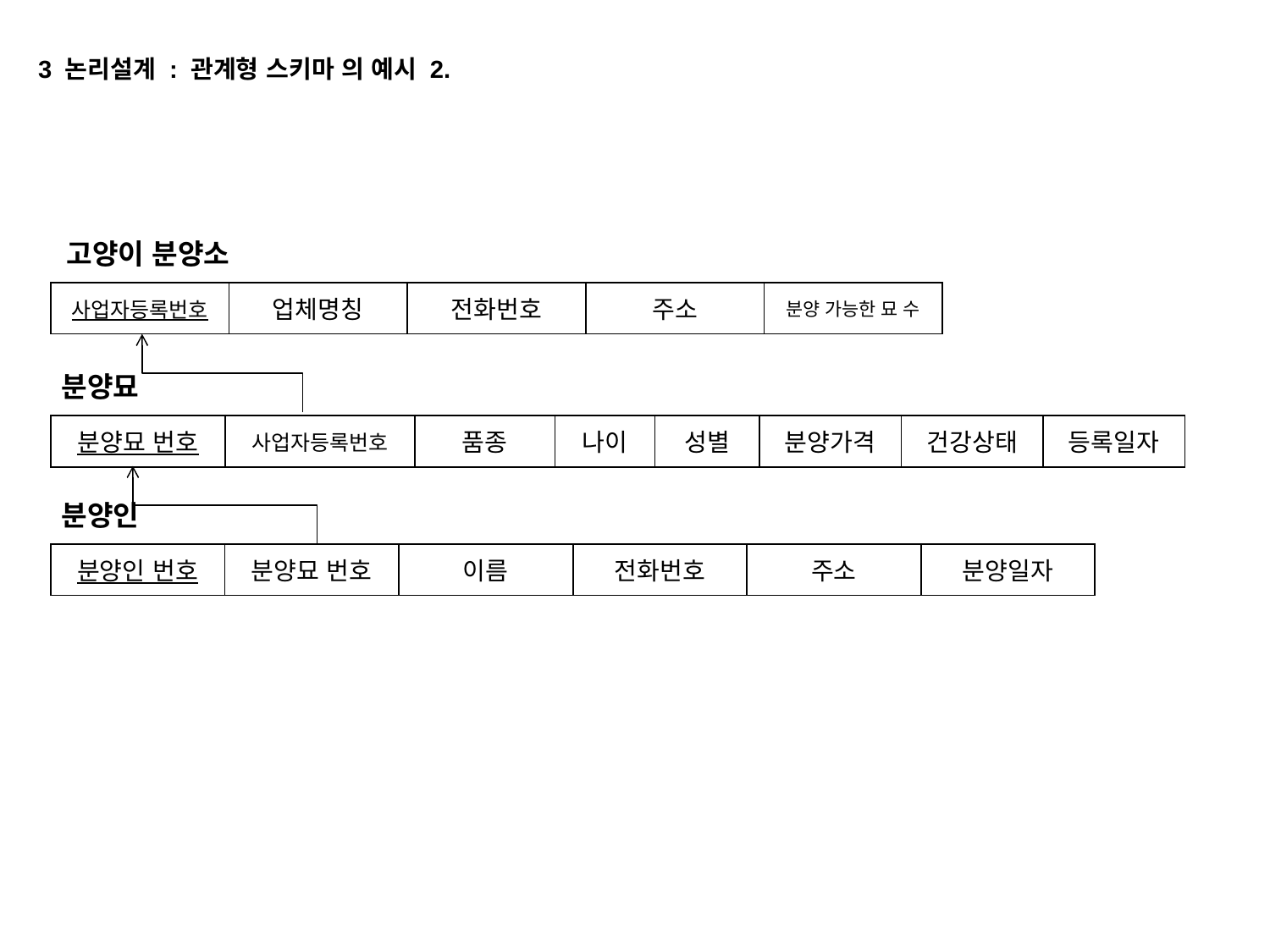

3 논리설계 : 관계형 스키마 의 예시 2.
고양이 분양소
| 사업자등록번호 | 업체명칭 | 전화번호 | 주소 | 분양 가능한 묘 수 |
| --- | --- | --- | --- | --- |

분양묘

| 분양묘 번호 | 사업자등록번호 | 품종 | 나이 | 성별 | 분양가격 | 건강상태 | 등록일자 |
| --- | --- | --- | --- | --- | --- | --- | --- |

분양인

| 분양인 번호 | 분양묘 번호 | 이름 | 전화번호 | 주소 | 분양일자 |
| --- | --- | --- | --- | --- | --- |